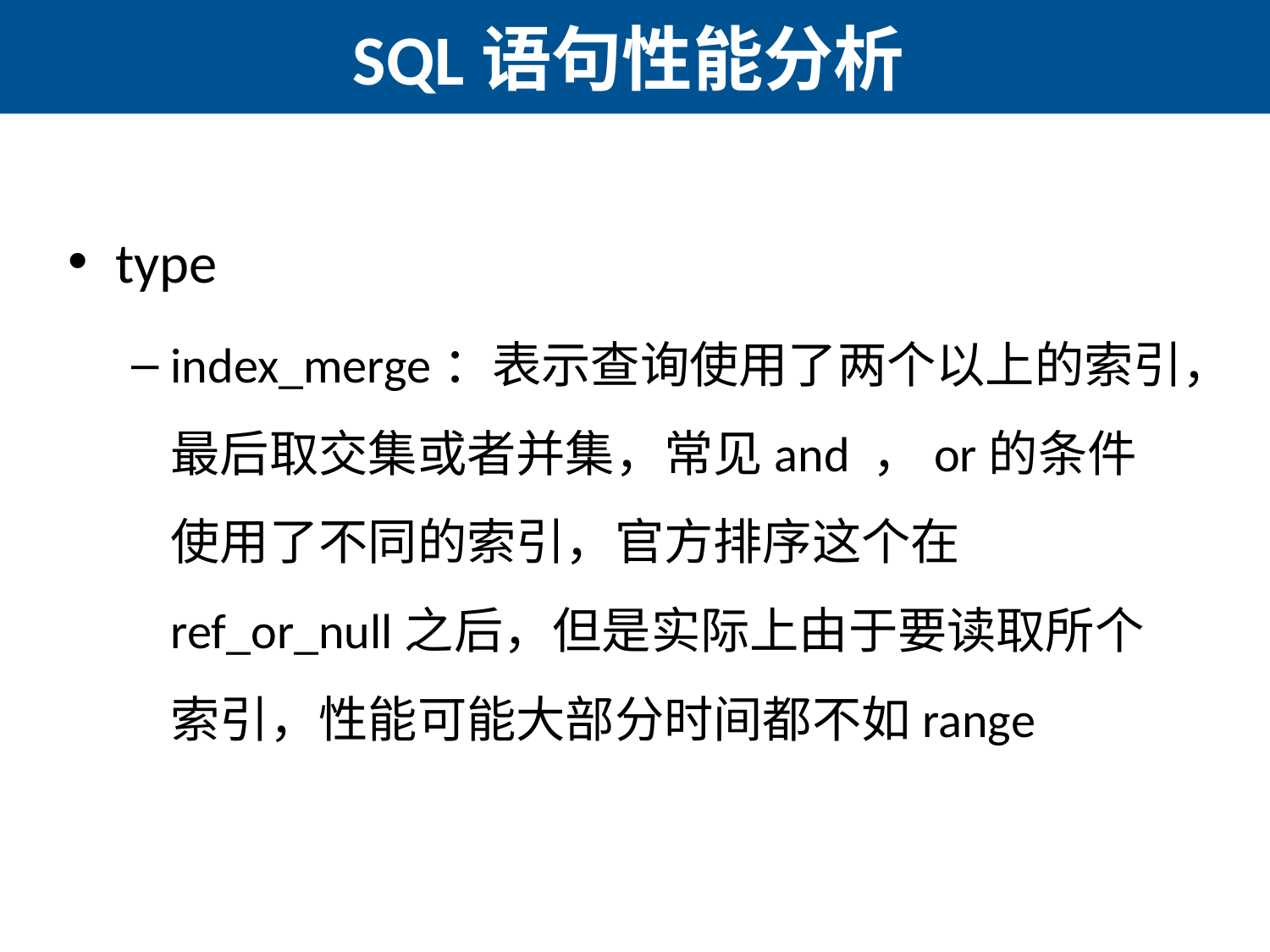

# SQL语句性能分析
type
index_merge：表示查询使用了两个以上的索引，最后取交集或者并集，常见and ，or的条件使用了不同的索引，官方排序这个在ref_or_null之后，但是实际上由于要读取所个索引，性能可能大部分时间都不如range